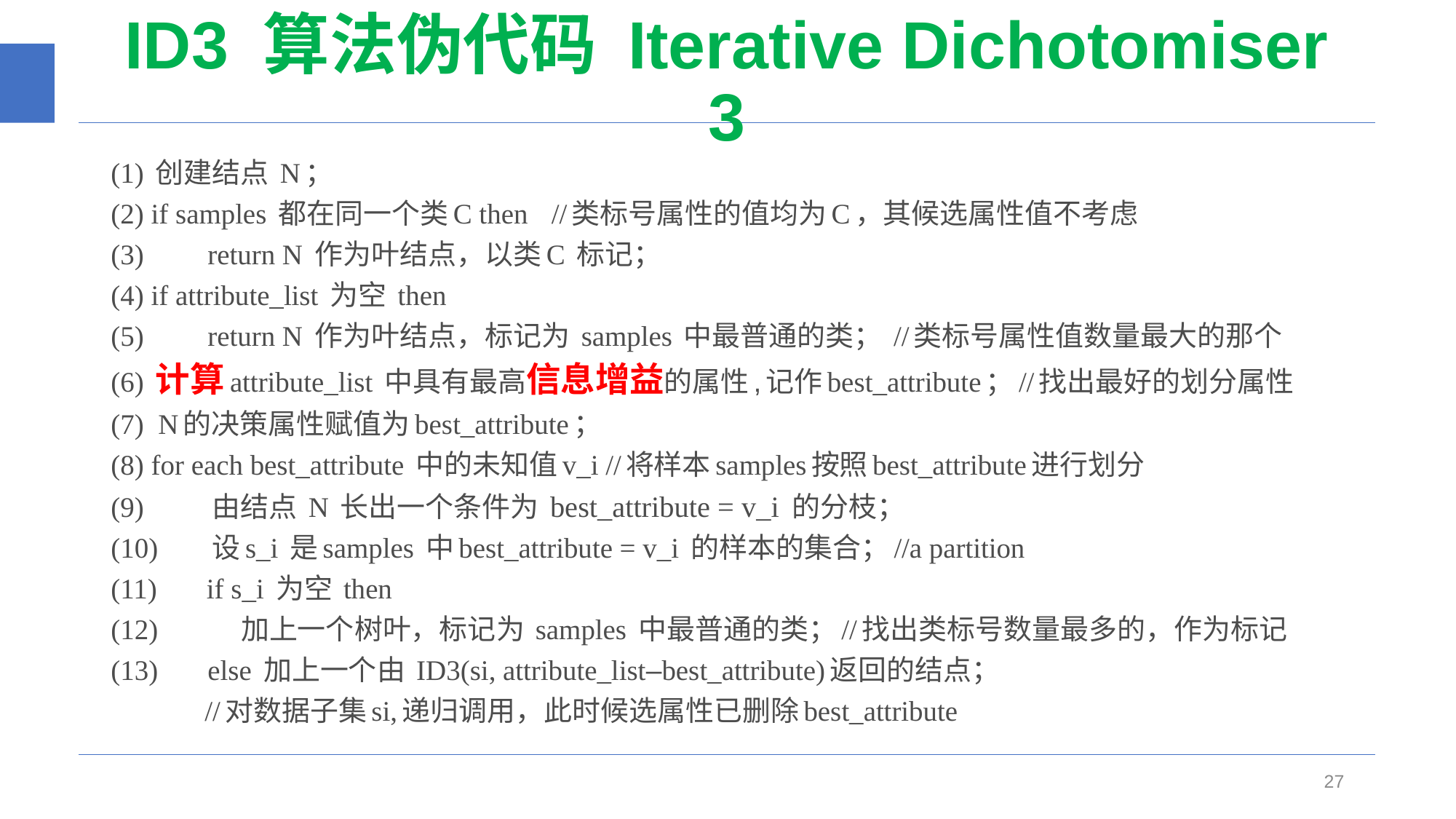

# ID3 算法伪代码 Iterative Dichotomiser 3
(1) 创建结点 N；
(2) if samples 都在同一个类C then   //类标号属性的值均为C，其候选属性值不考虑
(3)         return N 作为叶结点，以类C 标记；
(4) if attribute_list 为空 then
(5)         return N 作为叶结点，标记为 samples 中最普通的类； //类标号属性值数量最大的那个
(6) 计算attribute_list 中具有最高信息增益的属性,记作best_attribute；//找出最好的划分属性
(7)  N的决策属性赋值为best_attribute；
(8) for each best_attribute 中的未知值v_i //将样本samples按照best_attribute进行划分
(9)         由结点 N 长出一个条件为 best_attribute = v_i 的分枝；
(10)       设s_i 是samples 中best_attribute = v_i 的样本的集合；//a partition
(11)       if s_i 为空 then
(12)           加上一个树叶，标记为 samples 中最普通的类；//找出类标号数量最多的，作为标记
(13)       else 加上一个由 ID3(si, attribute_list–best_attribute)返回的结点；
            //对数据子集si,递归调用，此时候选属性已删除best_attribute

27